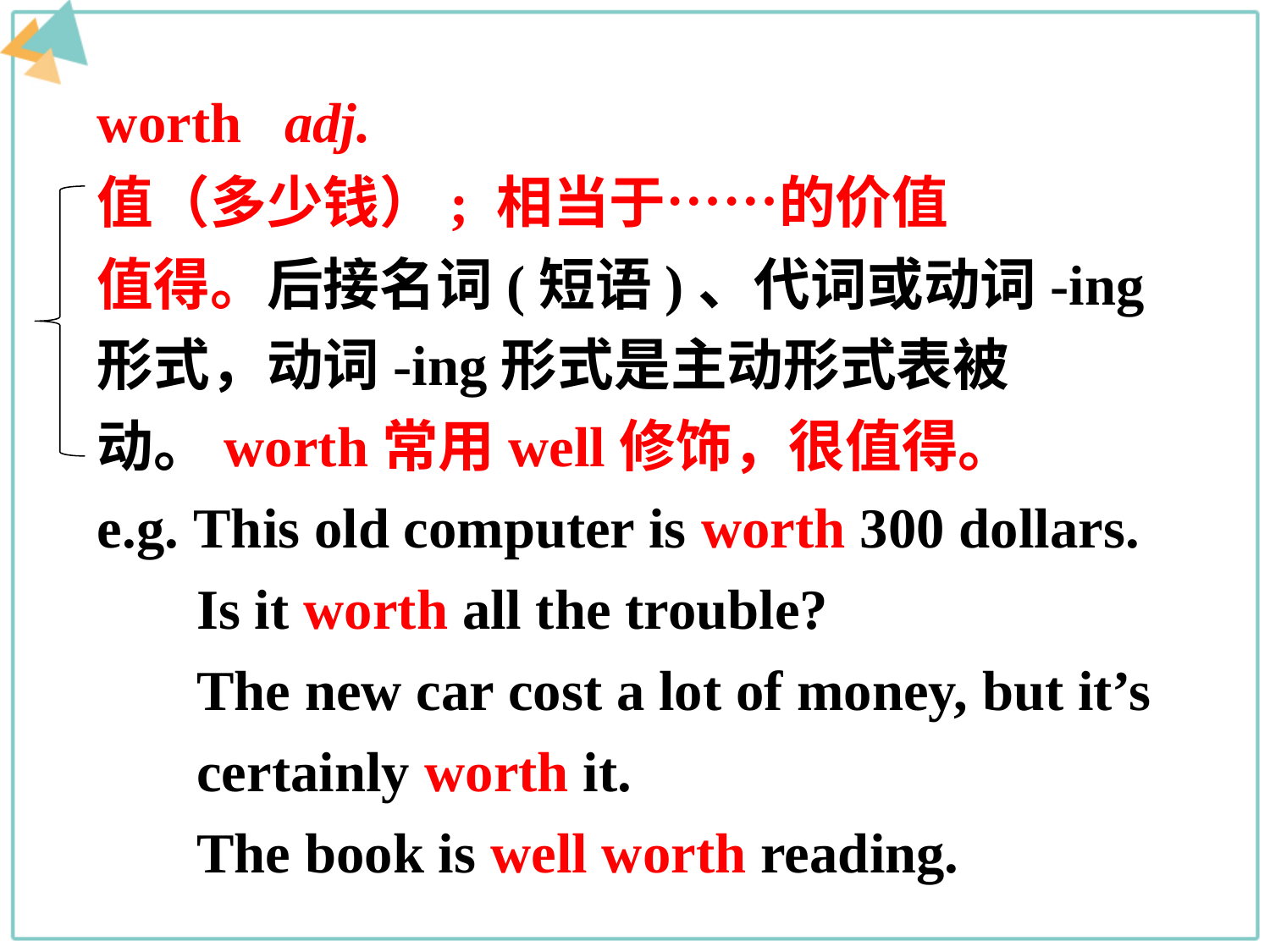

worth   adj.
值（多少钱）; 相当于……的价值
值得。后接名词(短语)、代词或动词-ing形式，动词-ing形式是主动形式表被动。worth常用well修饰，很值得。
e.g. This old computer is worth 300 dollars.
       Is it worth all the trouble?
       The new car cost a lot of money, but it’s
       certainly worth it.
       The book is well worth reading.